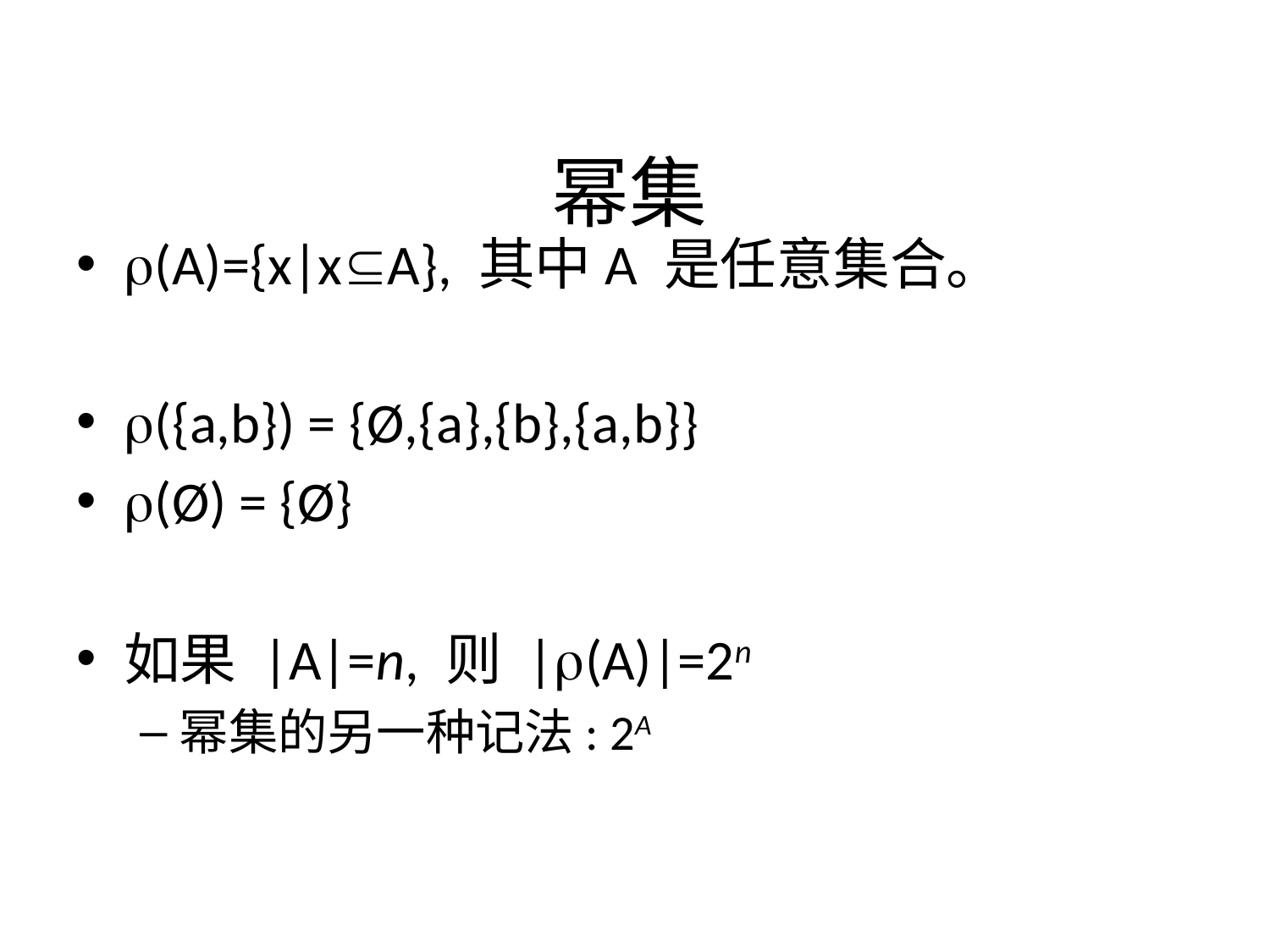

# 幂集
ρ(A)={x|x⊆A}, 其中A 是任意集合。

ρ({a,b}) = {Ø,{a},{b},{a,b}}
ρ(Ø) = {Ø}

如果 |A|=n, 则 |ρ(A)|=2n
幂集的另一种记法: 2A